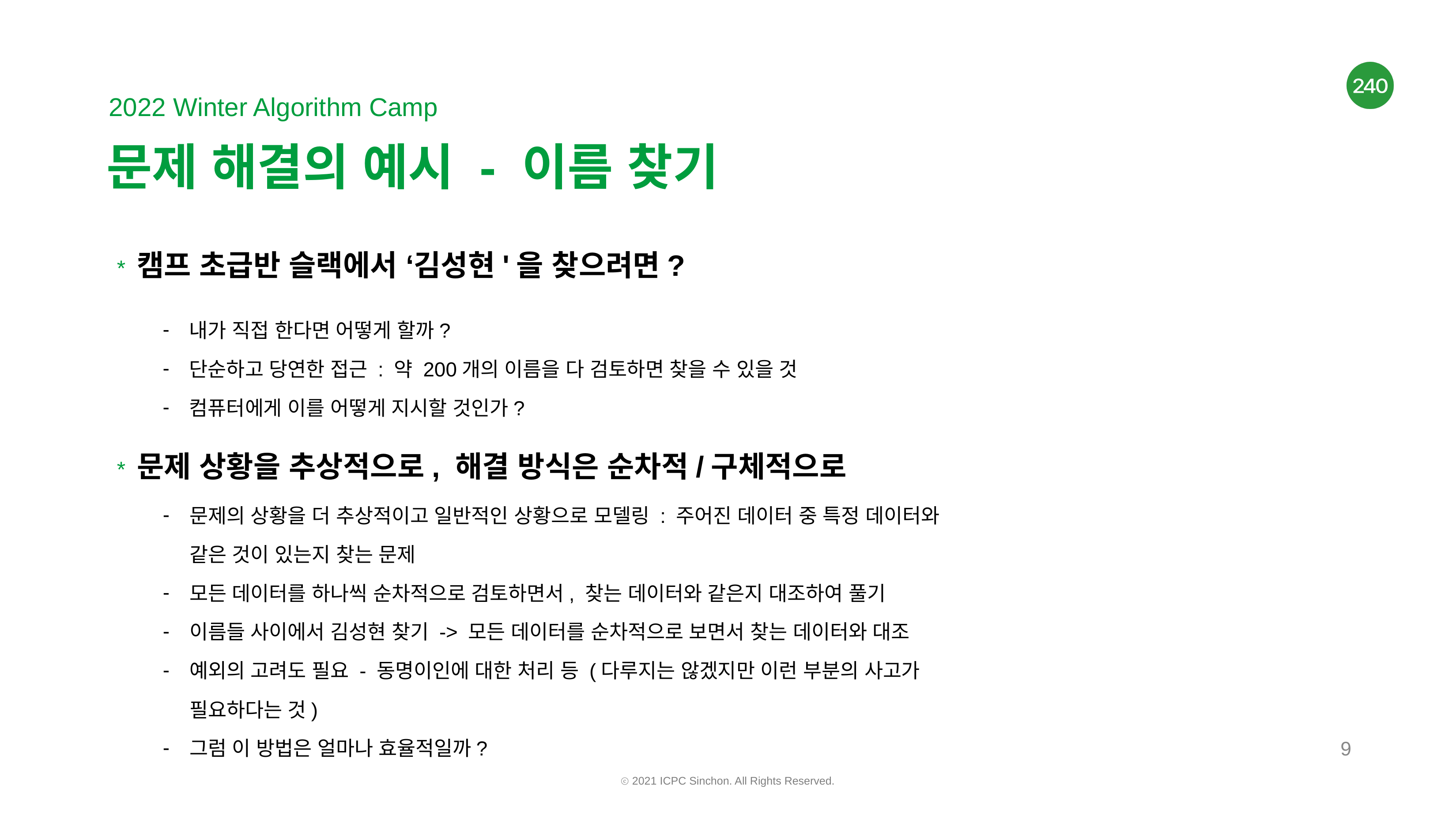

문제 해결의 예시 - 이름 찾기
* 캠프 초급반 슬랙에서 ‘김성현'을 찾으려면?
내가 직접 한다면 어떻게 할까?
단순하고 당연한 접근 : 약 200개의 이름을 다 검토하면 찾을 수 있을 것
컴퓨터에게 이를 어떻게 지시할 것인가?
* 문제 상황을 추상적으로, 해결 방식은 순차적/구체적으로
문제의 상황을 더 추상적이고 일반적인 상황으로 모델링 : 주어진 데이터 중 특정 데이터와 같은 것이 있는지 찾는 문제
모든 데이터를 하나씩 순차적으로 검토하면서, 찾는 데이터와 같은지 대조하여 풀기
이름들 사이에서 김성현 찾기 -> 모든 데이터를 순차적으로 보면서 찾는 데이터와 대조
예외의 고려도 필요 - 동명이인에 대한 처리 등 (다루지는 않겠지만 이런 부분의 사고가 필요하다는 것)
그럼 이 방법은 얼마나 효율적일까?
9
ⓒ 2021 ICPC Sinchon. All Rights Reserved.